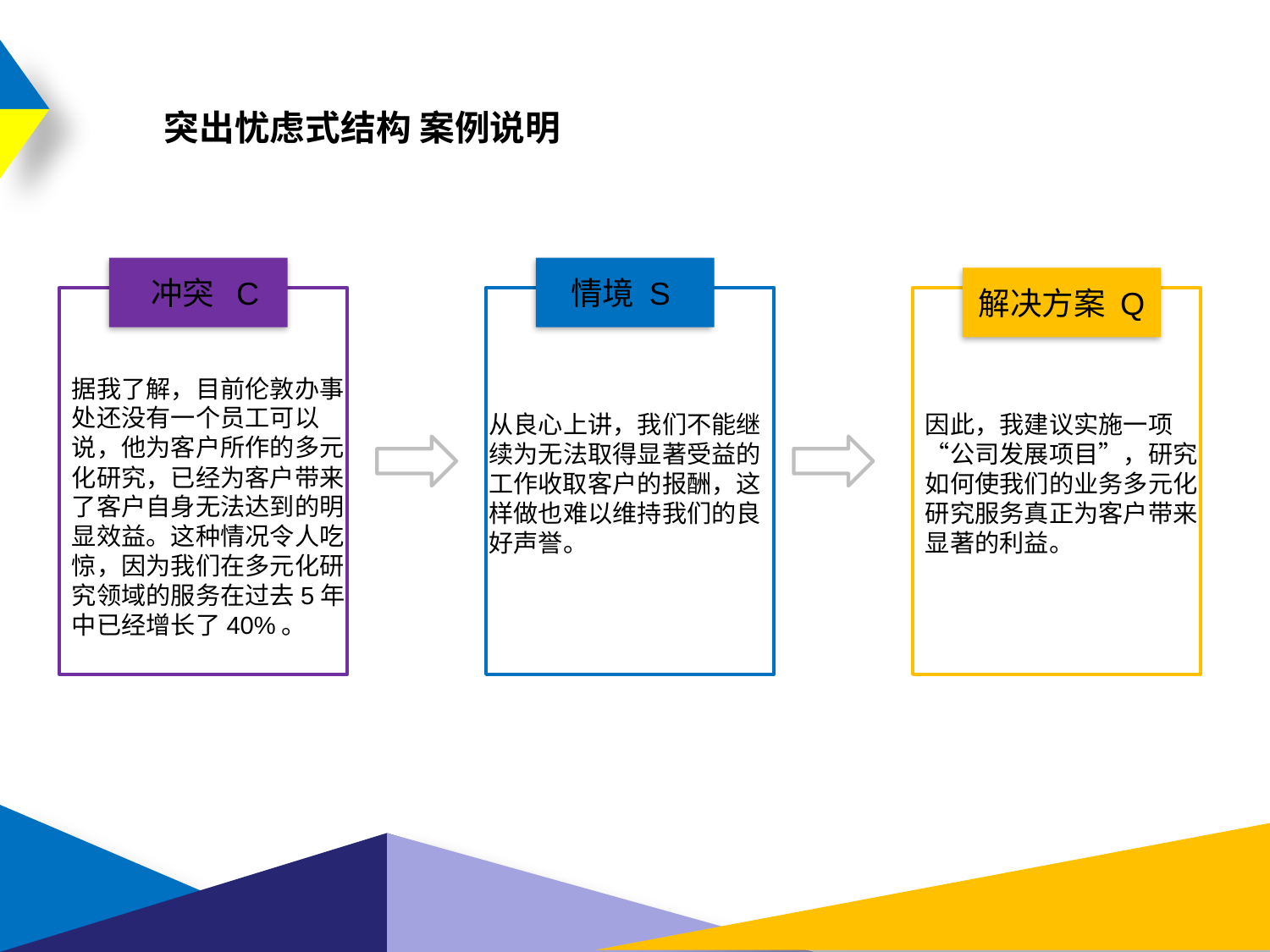

突出忧虑式结构 案例说明

  冲突  C
情境 S
解决方案 Q

据我了解，目前伦敦办事处还没有一个员工可以说，他为客户所作的多元化研究，已经为客户带来了客户自身无法达到的明显效益。这种情况令人吃惊，因为我们在多元化研究领域的服务在过去5年中已经增长了40%。
从良心上讲，我们不能继续为无法取得显著受益的工作收取客户的报酬，这样做也难以维持我们的良好声誉。
因此，我建议实施一项“公司发展项目”，研究如何使我们的业务多元化研究服务真正为客户带来显著的利益。